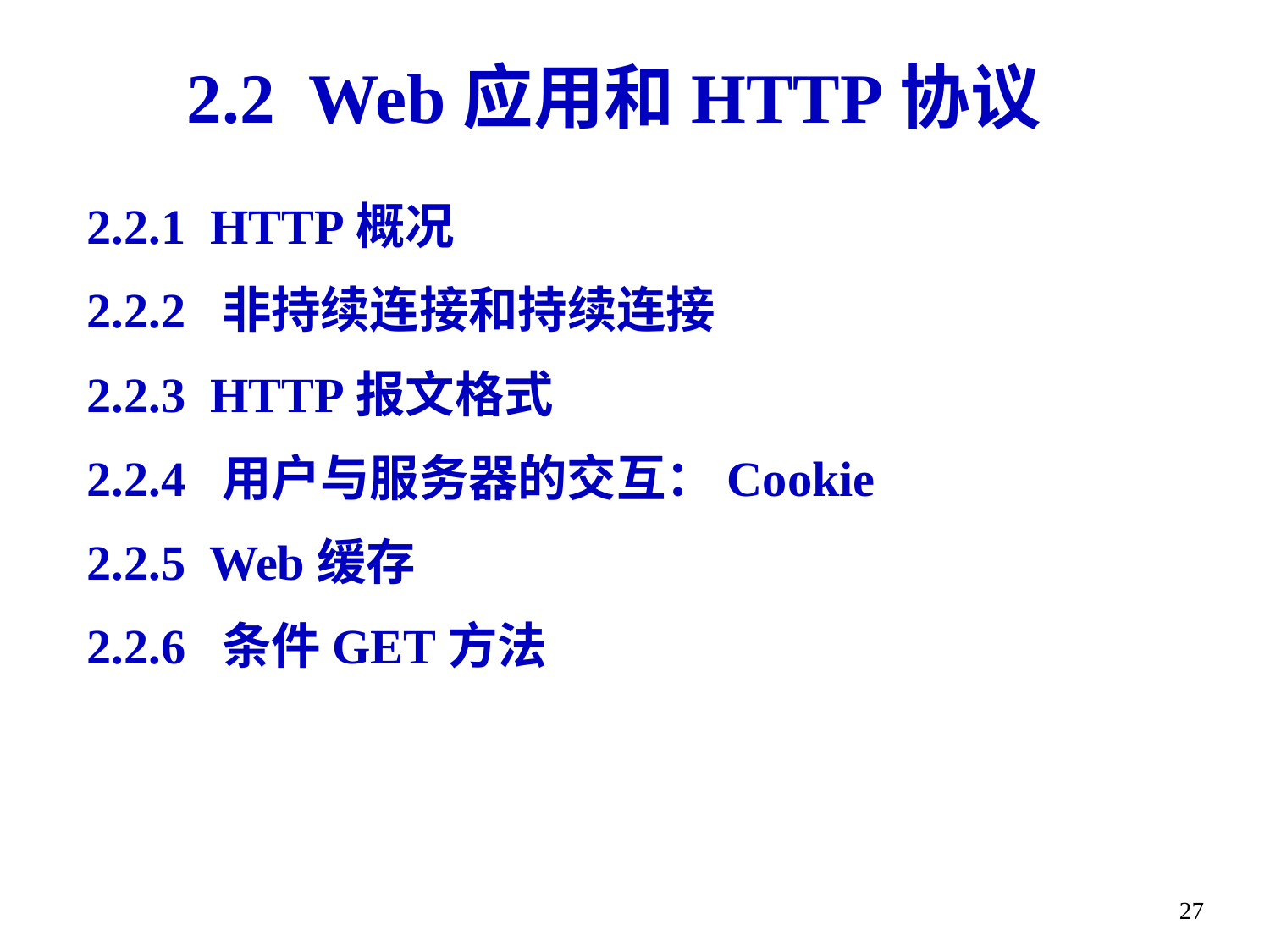

# 2.2  Web应用和HTTP协议
2.2.1  HTTP概况
2.2.2  非持续连接和持续连接
2.2.3  HTTP报文格式
2.2.4  用户与服务器的交互：Cookie
2.2.5  Web缓存
2.2.6  条件GET方法

27